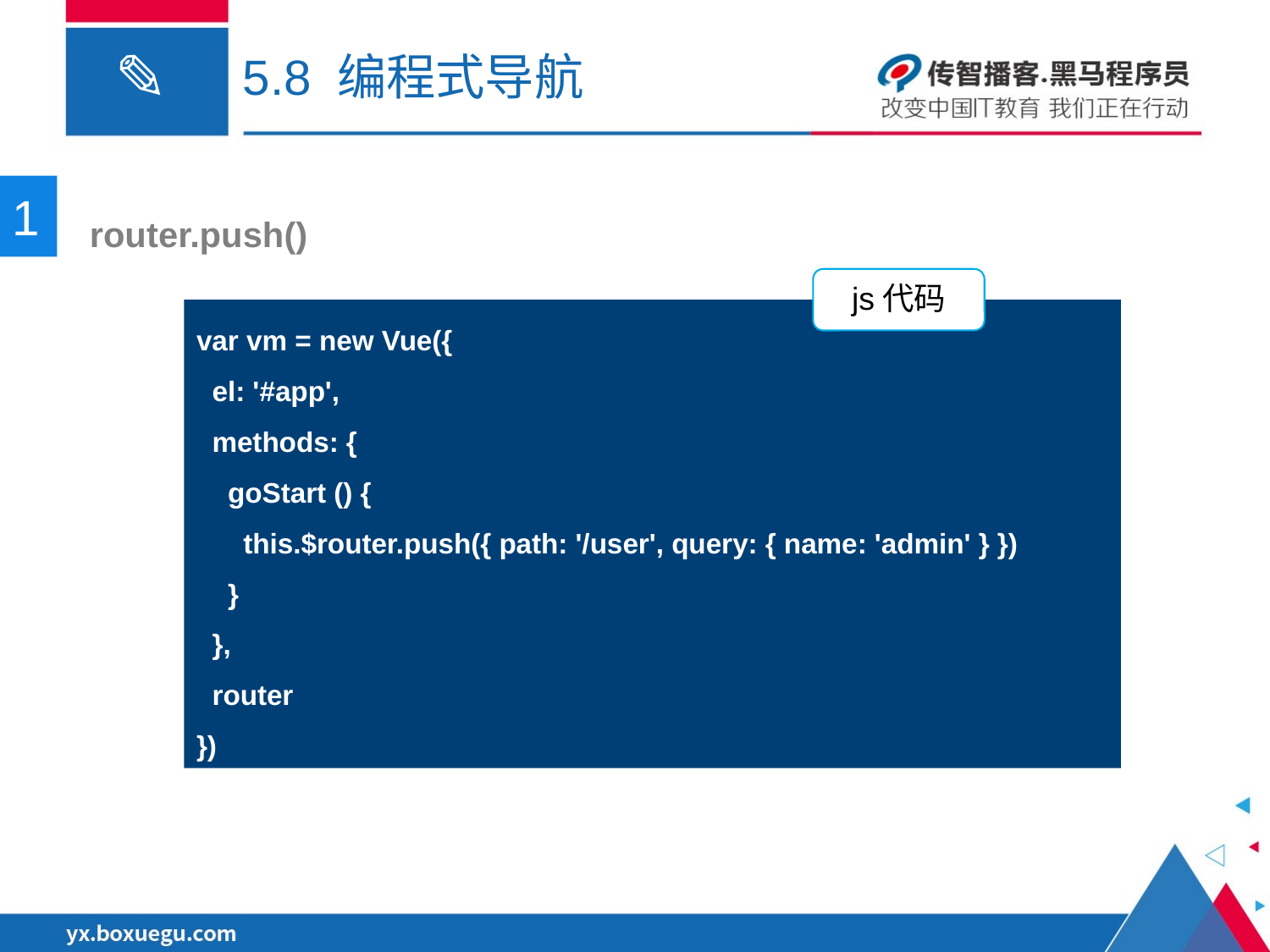

# 5.8 编程式导航

1
  router.push()
js代码
var vm = new Vue({
  el: '#app',
  methods: {
    goStart () {
      this.$router.push({ path: '/user', query: { name: 'admin' } })
    }
  },
  router
})